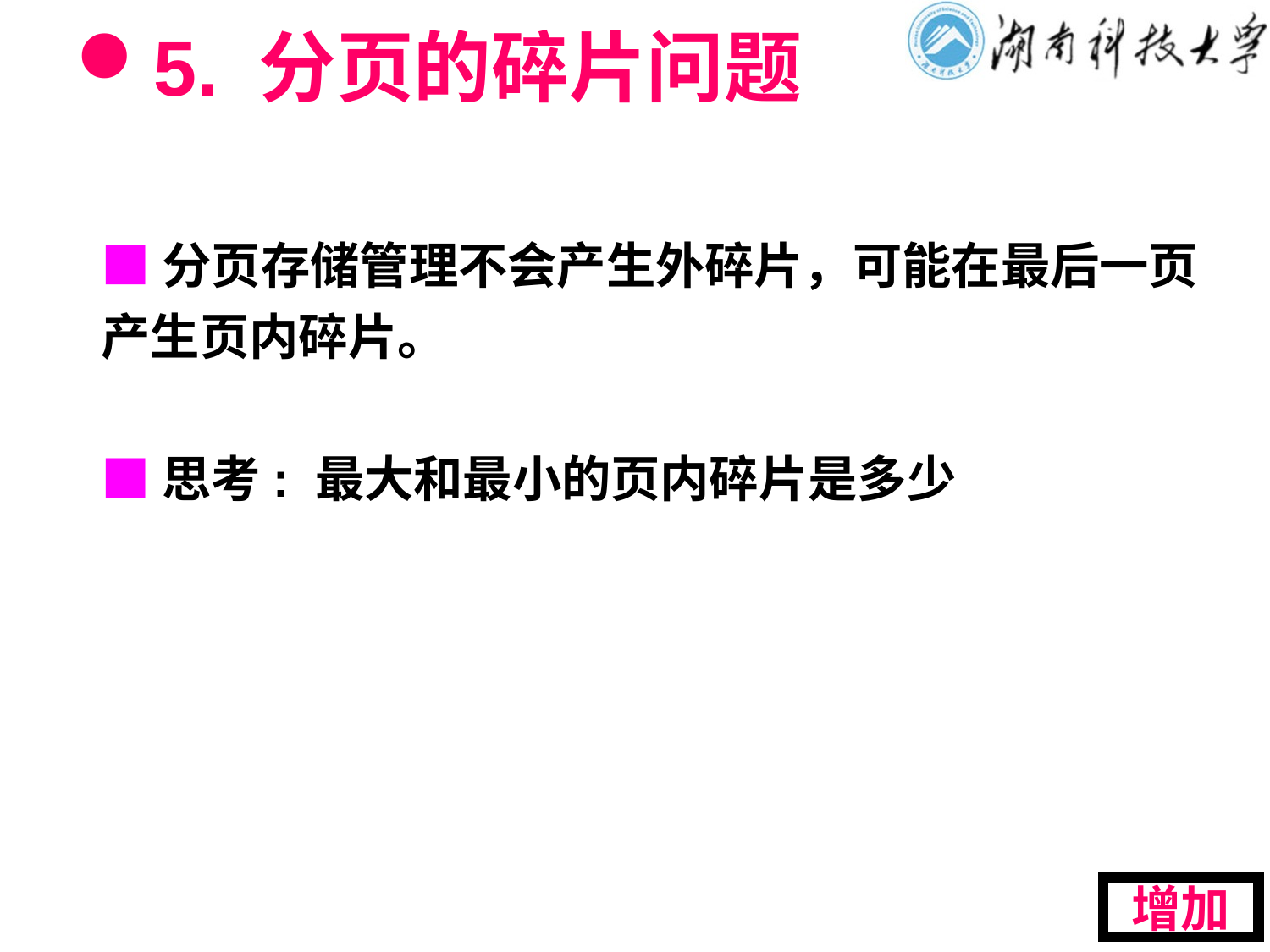

# 5. 分页的碎片问题
■分页存储管理不会产生外碎片，可能在最后一页产生页内碎片。

■思考: 最大和最小的页内碎片是多少
增加